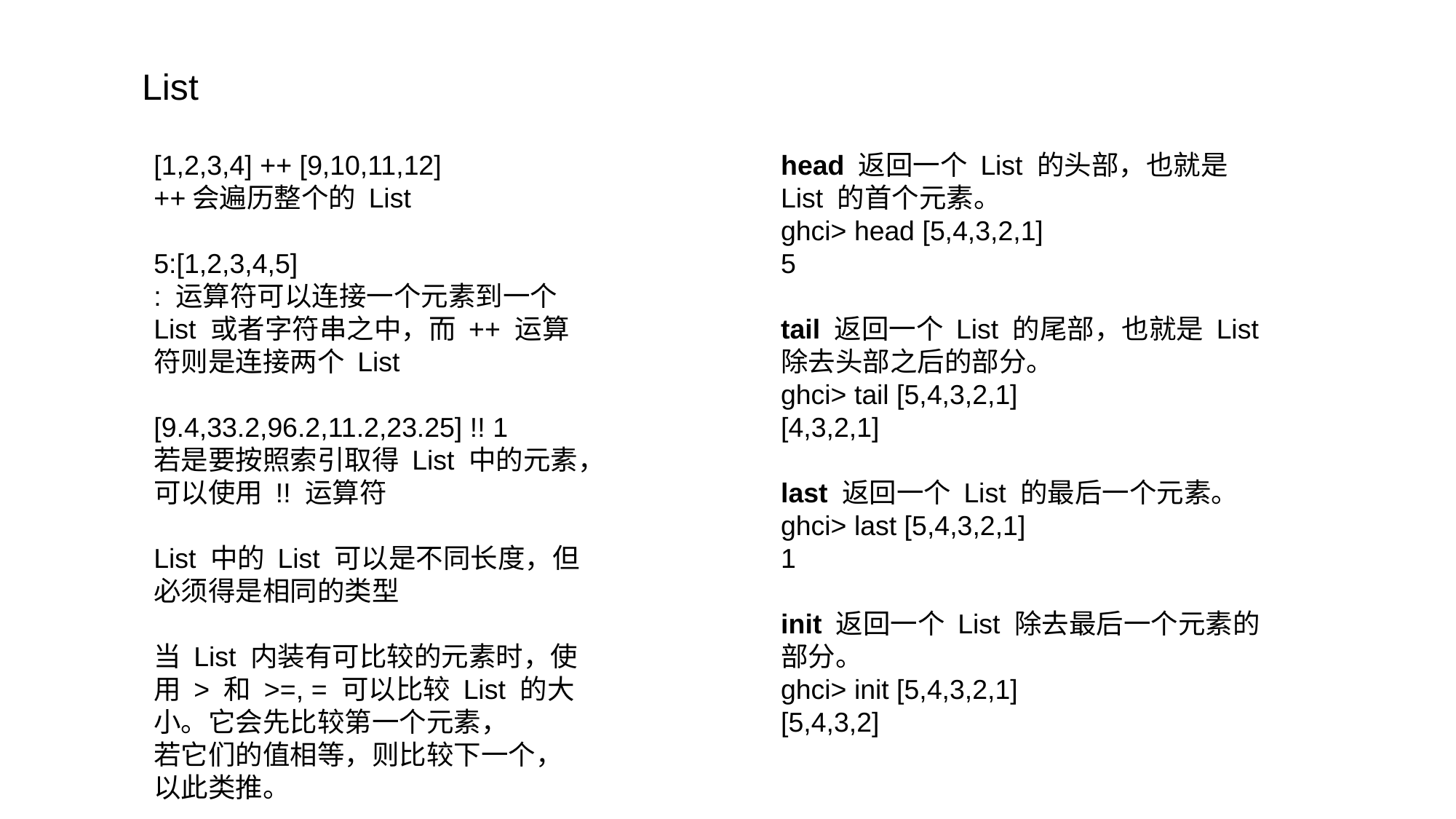

# List
[1,2,3,4] ++ [9,10,11,12]
++会遍历整个的 List

5:[1,2,3,4,5]
: 运算符可以连接一个元素到一个 List 或者字符串之中，而 ++ 运算符则是连接两个 List

[9.4,33.2,96.2,11.2,23.25] !! 1
若是要按照索引取得 List 中的元素，可以使用 !! 运算符

List 中的 List 可以是不同长度，但必须得是相同的类型

当 List 内装有可比较的元素时，使用 > 和 >=, = 可以比较 List 的大小。它会先比较第一个元素，
若它们的值相等，则比较下一个，以此类推。
head 返回一个 List 的头部，也就是 List 的首个元素。
ghci> head [5,4,3,2,1]
5

tail 返回一个 List 的尾部，也就是 List 除去头部之后的部分。
ghci> tail [5,4,3,2,1]
[4,3,2,1]

last 返回一个 List 的最后一个元素。
ghci> last [5,4,3,2,1]
1

init 返回一个 List 除去最后一个元素的部分。
ghci> init [5,4,3,2,1]
[5,4,3,2]